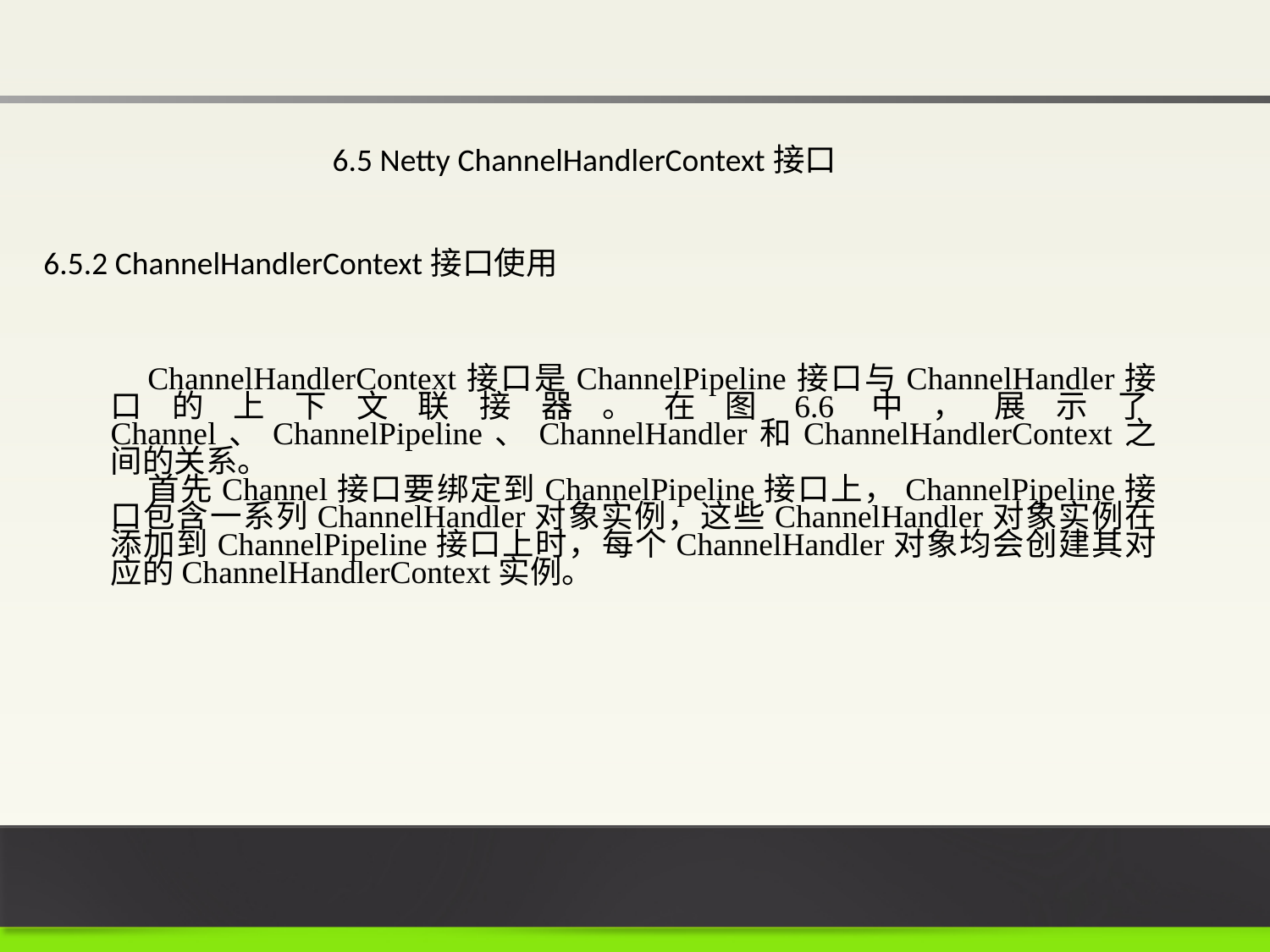

6.5 Netty ChannelHandlerContext接口
6.5.2 ChannelHandlerContext接口使用
ChannelHandlerContext接口是ChannelPipeline接口与ChannelHandler接口的上下文联接器。在图6.6中，展示了Channel、ChannelPipeline、ChannelHandler和ChannelHandlerContext之间的关系。
首先Channel接口要绑定到ChannelPipeline接口上，ChannelPipeline接口包含一系列ChannelHandler对象实例，这些ChannelHandler对象实例在添加到ChannelPipeline接口上时，每个ChannelHandler对象均会创建其对应的ChannelHandlerContext实例。